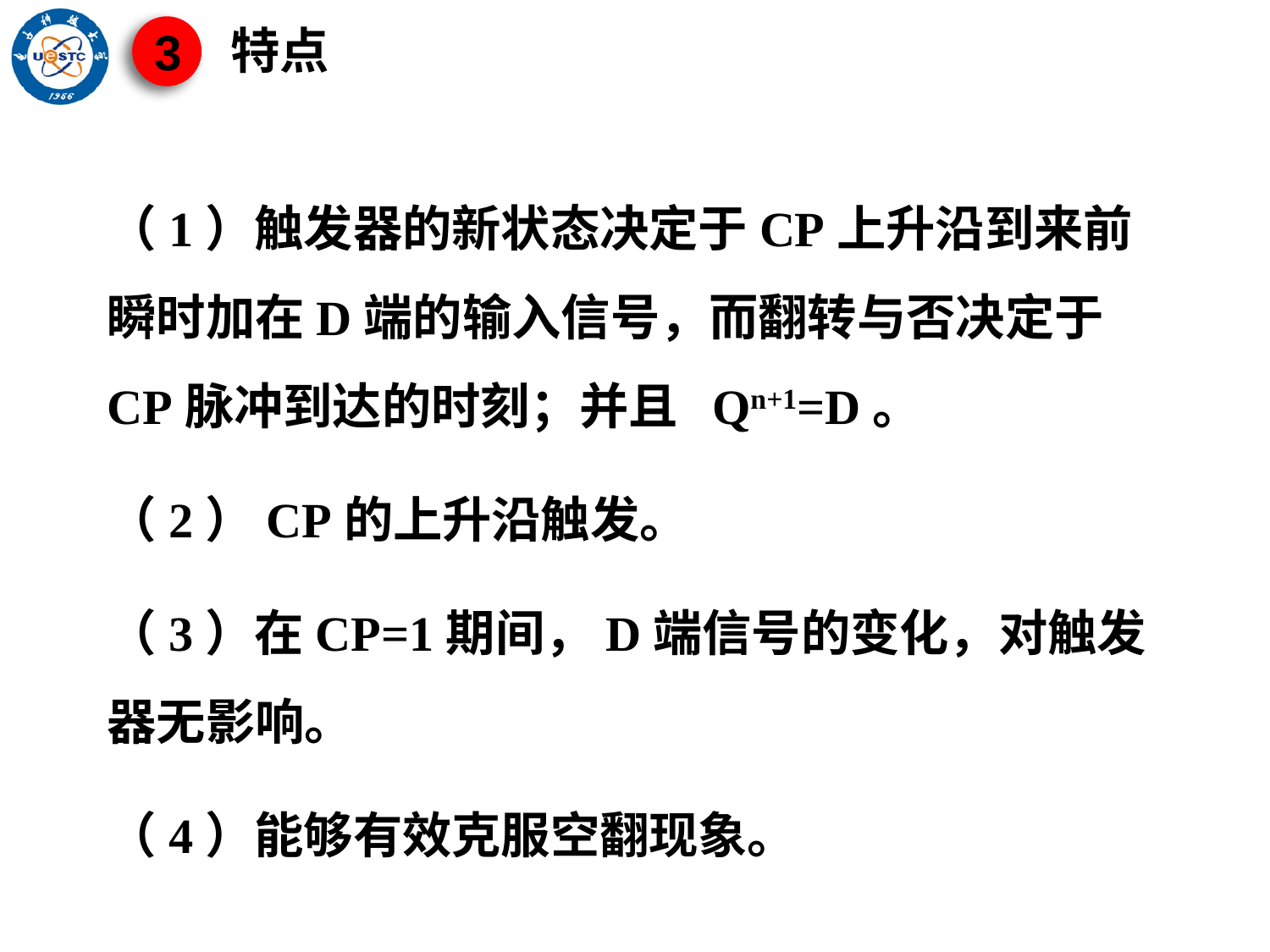

特点
3
（1）触发器的新状态决定于CP上升沿到来前瞬时加在D端的输入信号，而翻转与否决定于CP脉冲到达的时刻；并且  Qn+1=D。
（2）CP的上升沿触发。
（3）在CP=1期间，D端信号的变化，对触发器无影响。
（4）能够有效克服空翻现象。